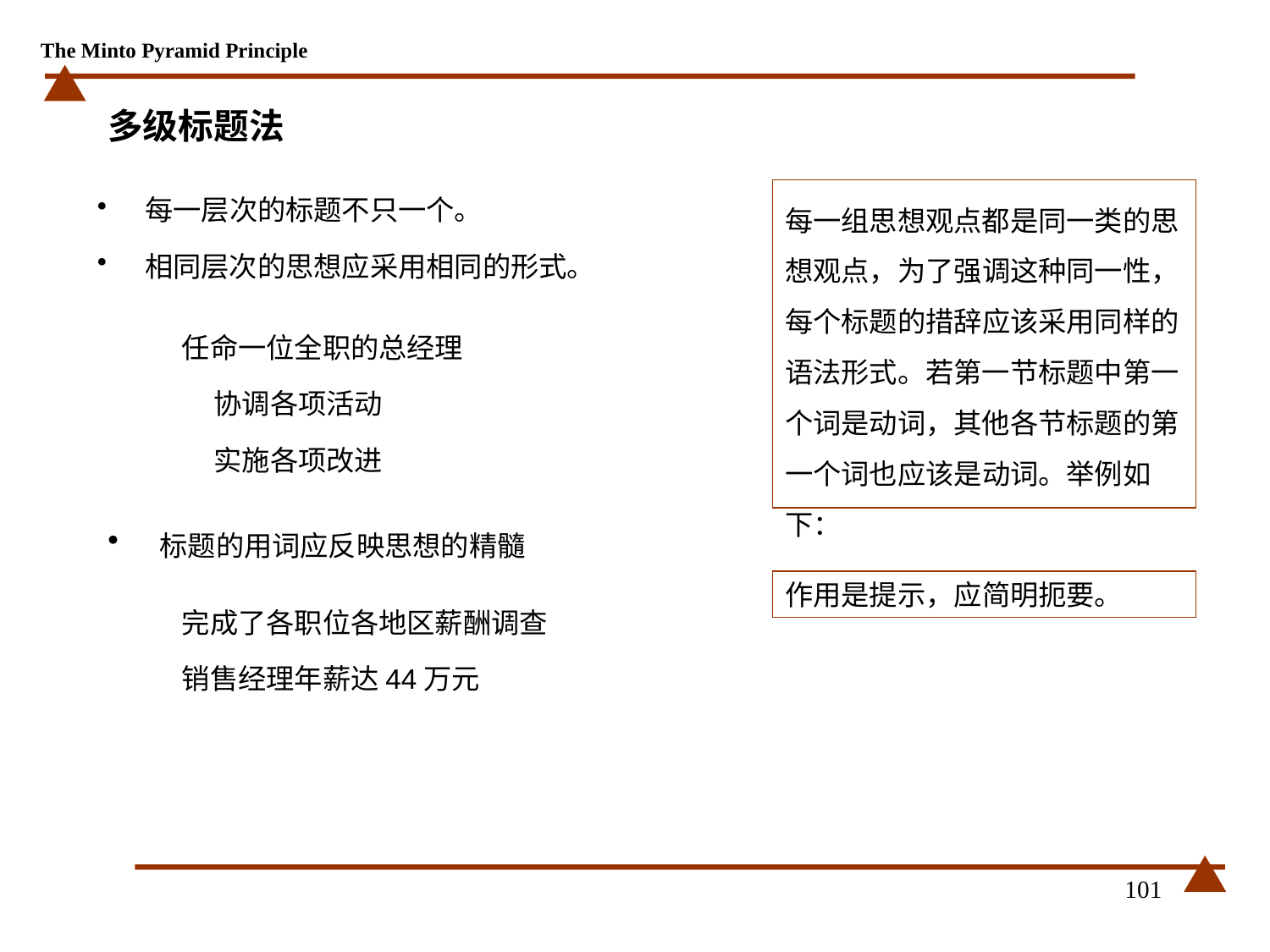

# 多级标题法
每一层次的标题不只一个。
相同层次的思想应采用相同的形式。
每一组思想观点都是同一类的思想观点，为了强调这种同一性，每个标题的措辞应该采用同样的语法形式。若第一节标题中第一个词是动词，其他各节标题的第一个词也应该是动词。举例如下：

任命一位全职的总经理
    协调各项活动
    实施各项改进
  标题的用词应反映思想的精髓
作用是提示，应简明扼要。
完成了各职位各地区薪酬调查
销售经理年薪达44万元
101